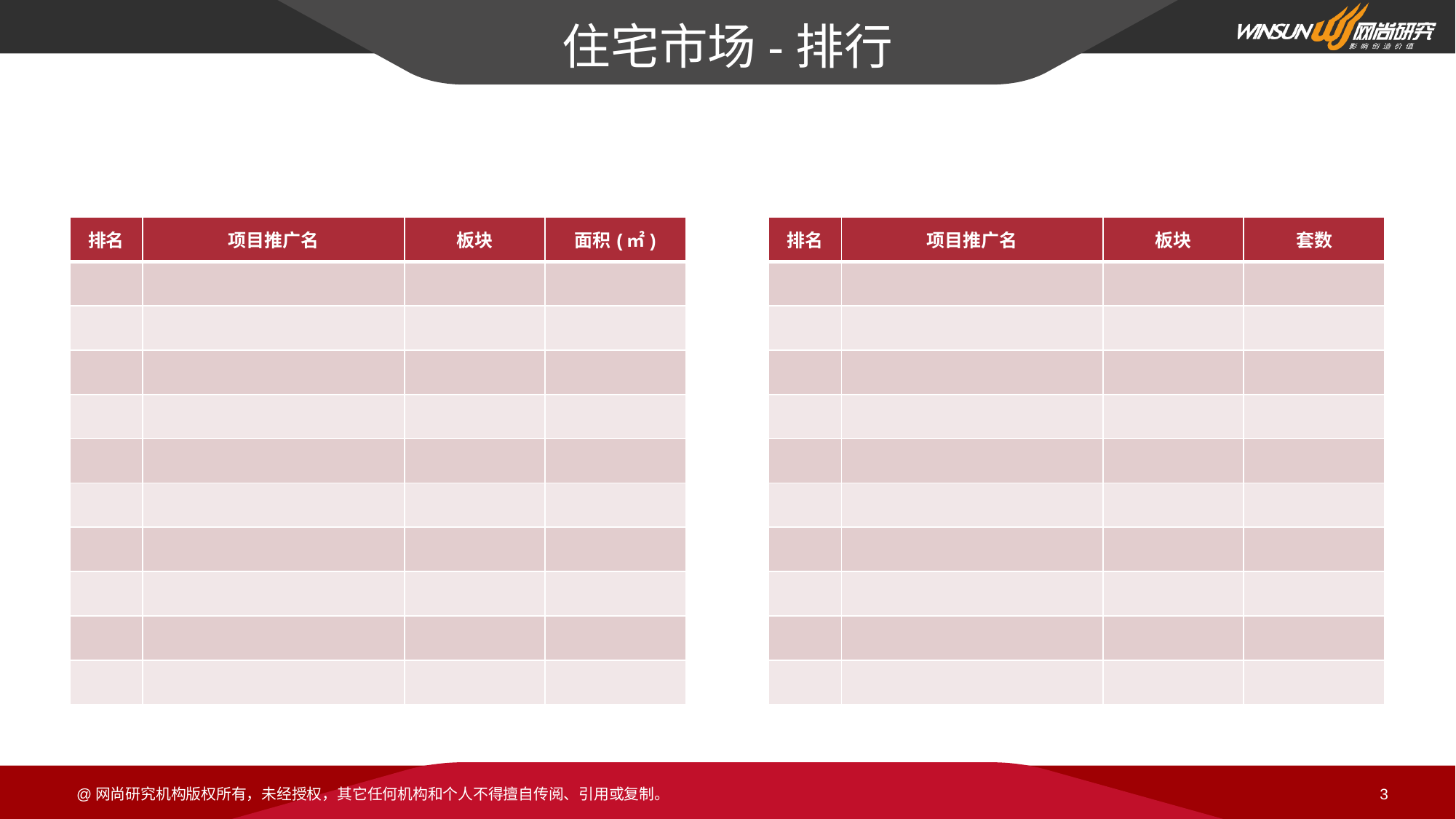

# 住宅市场-排行

| 排名 | 项目推广名 | 板块 | 面积(㎡) |
| --- | --- | --- | --- |
|  |  |  |  |
|  |  |  |  |
|  |  |  |  |
|  |  |  |  |
|  |  |  |  |
|  |  |  |  |
|  |  |  |  |
|  |  |  |  |
|  |  |  |  |
|  |  |  |  |
| 排名 | 项目推广名 | 板块 | 套数 |
| --- | --- | --- | --- |
|  |  |  |  |
|  |  |  |  |
|  |  |  |  |
|  |  |  |  |
|  |  |  |  |
|  |  |  |  |
|  |  |  |  |
|  |  |  |  |
|  |  |  |  |
|  |  |  |  |
3